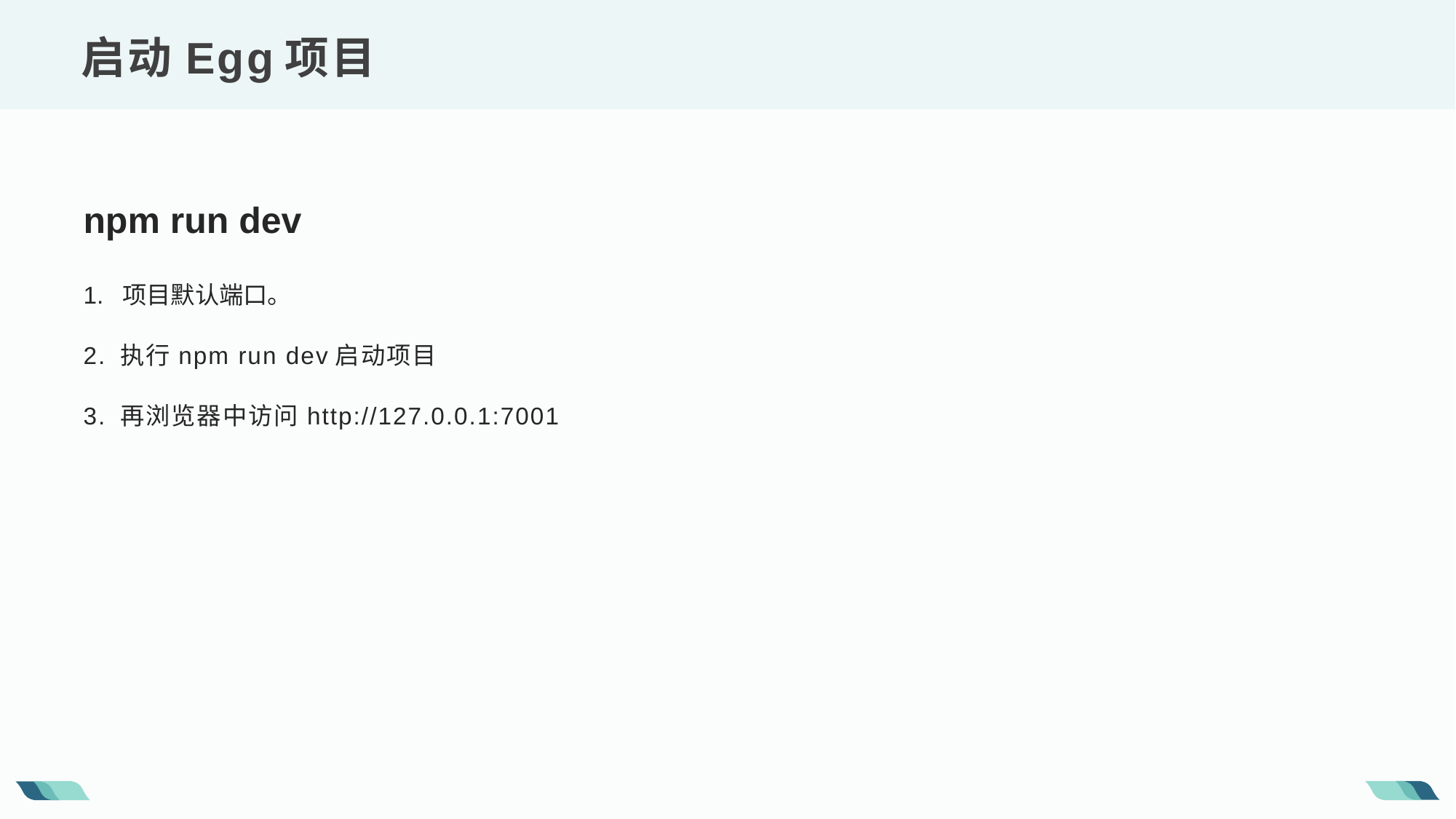

启动Egg项目
npm run dev
1.  项目默认端口。
2. 执行npm run dev启动项目
3. 再浏览器中访问http://127.0.0.1:7001